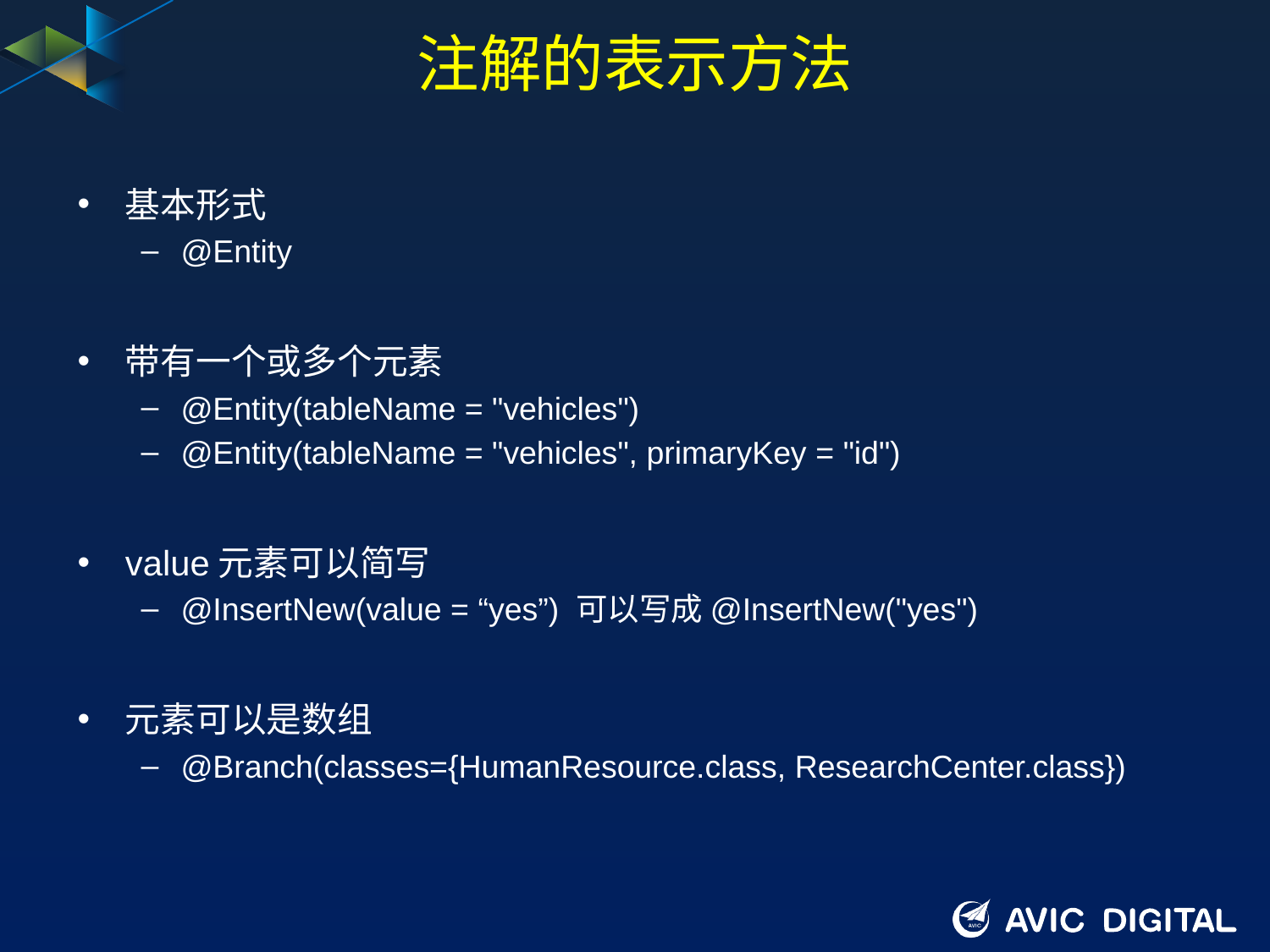

# 注解的表示方法
基本形式
@Entity

带有一个或多个元素
@Entity(tableName = "vehicles")
@Entity(tableName = "vehicles", primaryKey = "id")

value元素可以简写
@InsertNew(value = “yes”) 可以写成@InsertNew("yes")

元素可以是数组
@Branch(classes={HumanResource.class, ResearchCenter.class})